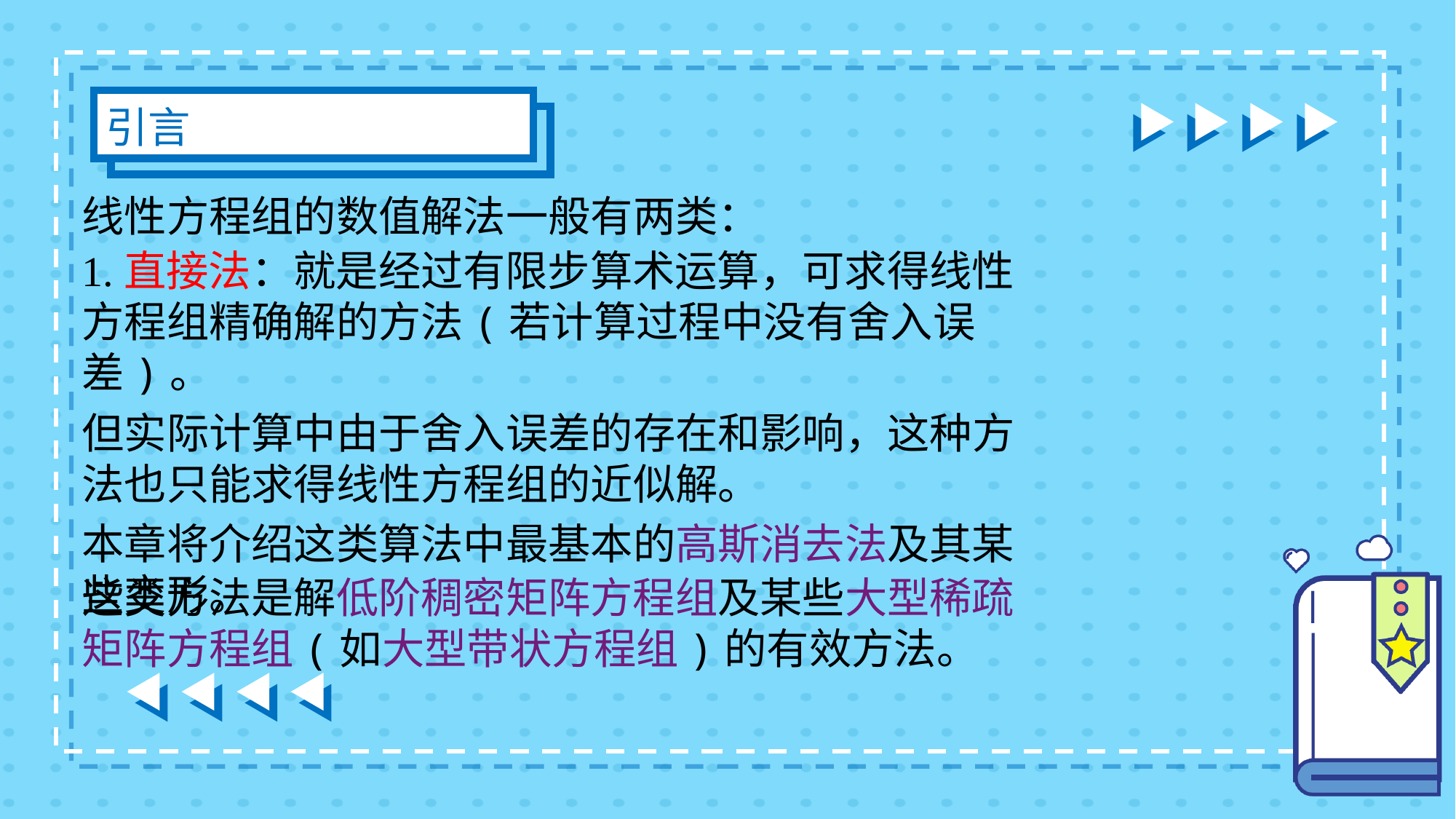

引言
线性方程组的数值解法一般有两类：
1.直接法：就是经过有限步算术运算，可求得线性方程组精确解的方法(若计算过程中没有舍入误差)。
但实际计算中由于舍入误差的存在和影响，这种方法也只能求得线性方程组的近似解。
本章将介绍这类算法中最基本的高斯消去法及其某些变形。
这类方法是解低阶稠密矩阵方程组及某些大型稀疏矩阵方程组(如大型带状方程组)的有效方法。